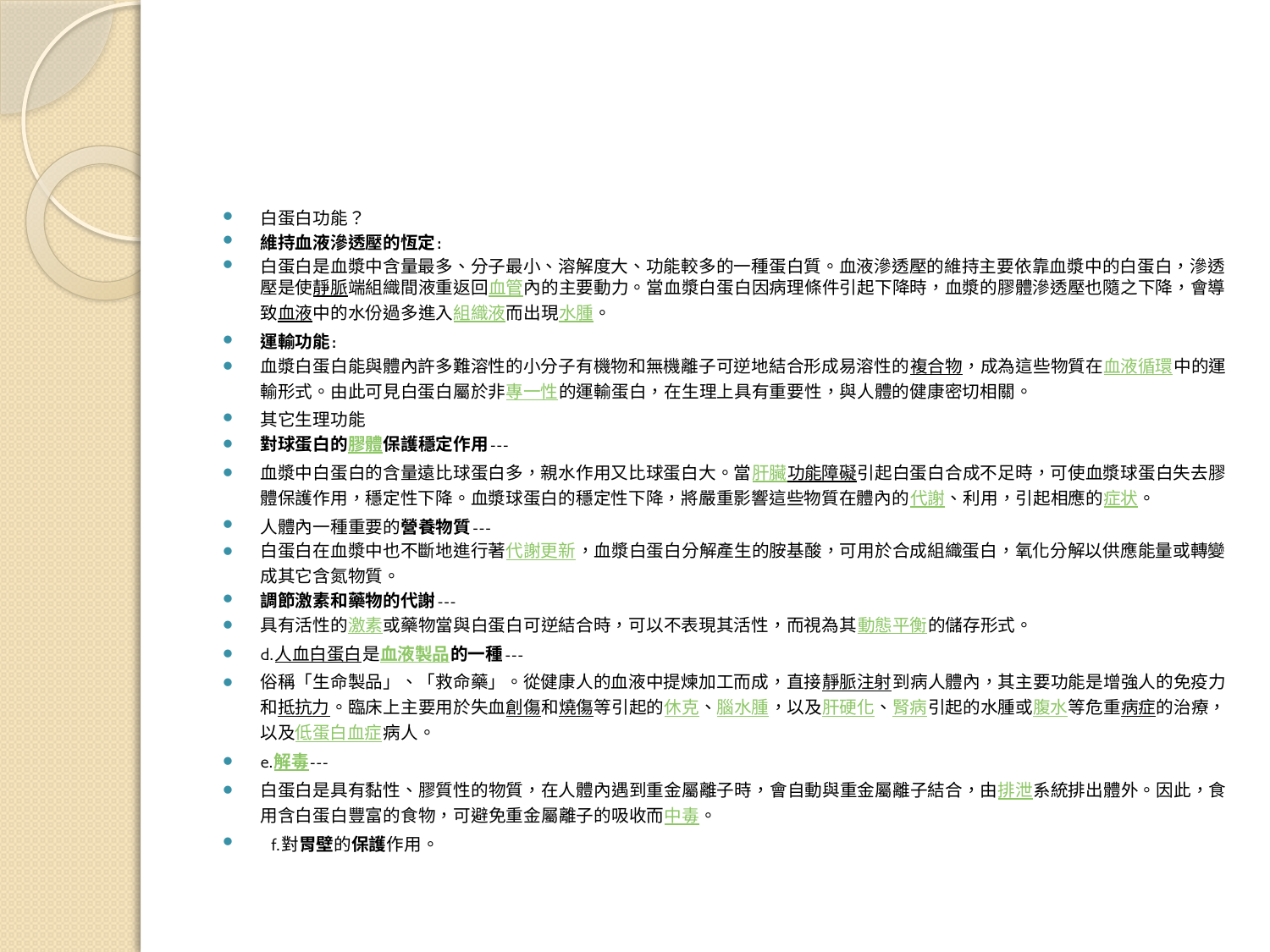

#
白蛋白功能？
維持血液滲透壓的恆定:
白蛋白是血漿中含量最多、分子最小、溶解度大、功能較多的一種蛋白質。血液滲透壓的維持主要依靠血漿中的白蛋白，滲透壓是使靜脈端組織間液重返回血管內的主要動力。當血漿白蛋白因病理條件引起下降時，血漿的膠體滲透壓也隨之下降，會導致血液中的水份過多進入組織液而出現水腫。
運輸功能:
血漿白蛋白能與體內許多難溶性的小分子有機物和無機離子可逆地結合形成易溶性的複合物，成為這些物質在血液循環中的運輸形式。由此可見白蛋白屬於非專一性的運輸蛋白，在生理上具有重要性，與人體的健康密切相關。
其它生理功能
對球蛋白的膠體保護穩定作用---
血漿中白蛋白的含量遠比球蛋白多，親水作用又比球蛋白大。當肝臟功能障礙引起白蛋白合成不足時，可使血漿球蛋白失去膠體保護作用，穩定性下降。血漿球蛋白的穩定性下降，將嚴重影響這些物質在體內的代謝、利用，引起相應的症状。
人體內一種重要的營養物質---
白蛋白在血漿中也不斷地進行著代謝更新，血漿白蛋白分解產生的胺基酸，可用於合成組織蛋白，氧化分解以供應能量或轉變成其它含氮物質。
調節激素和藥物的代謝---
具有活性的激素或藥物當與白蛋白可逆結合時，可以不表現其活性，而視為其動態平衡的儲存形式。
d.人血白蛋白是血液製品的一種---
俗稱「生命製品」、「救命藥」。從健康人的血液中提煉加工而成，直接靜脈注射到病人體內，其主要功能是增強人的免疫力和抵抗力。臨床上主要用於失血創傷和燒傷等引起的休克、腦水腫，以及肝硬化、腎病引起的水腫或腹水等危重病症的治療，以及低蛋白血症病人。
e.解毒---
白蛋白是具有黏性、膠質性的物質，在人體內遇到重金屬離子時，會自動與重金屬離子結合，由排泄系統排出體外。因此，食用含白蛋白豐富的食物，可避免重金屬離子的吸收而中毒。
  f.對胃壁的保護作用。